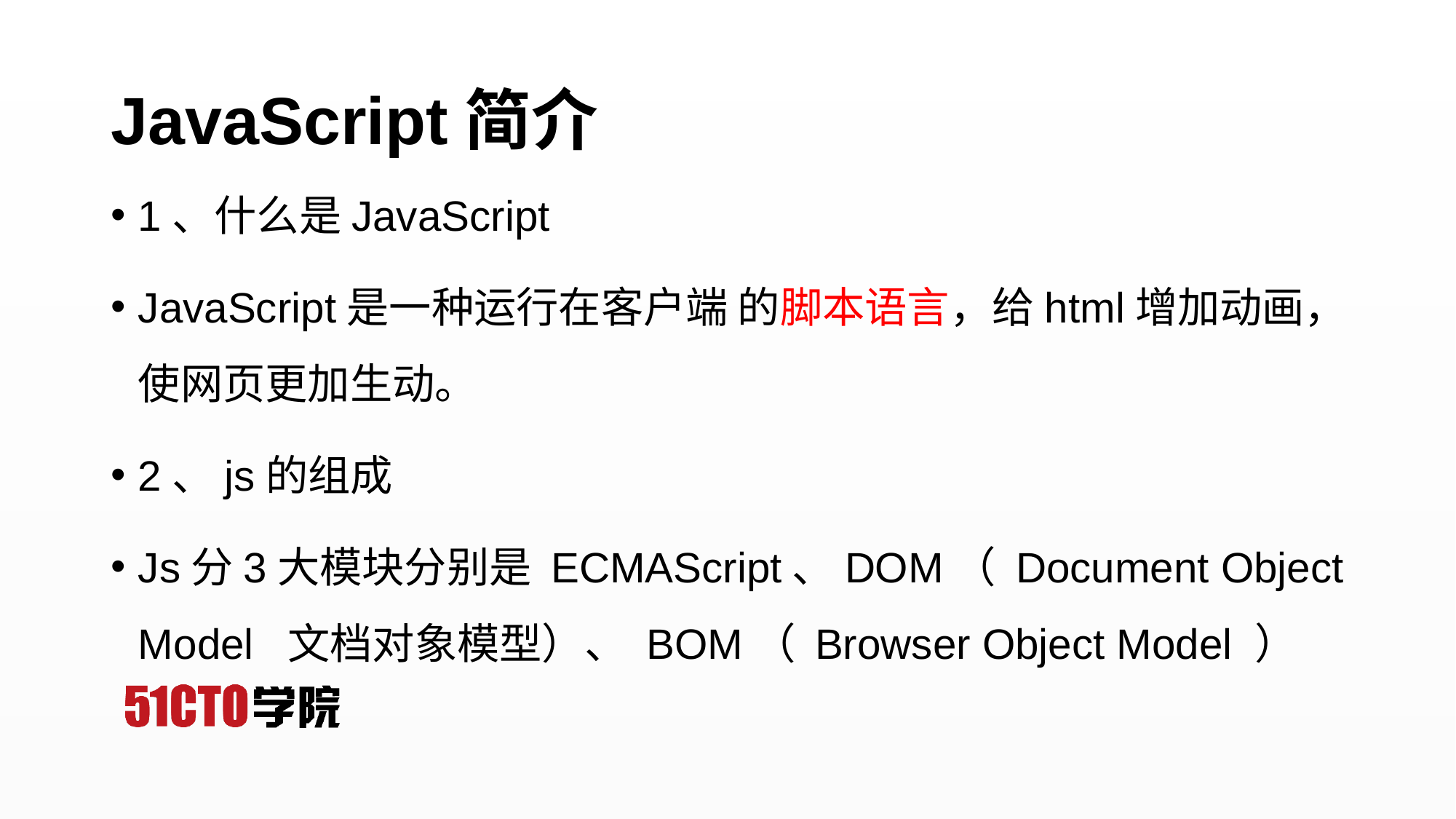

# JavaScript简介
1、什么是JavaScript
JavaScript是一种运行在客户端 的脚本语言，给html增加动画，使网页更加生动。
2、js的组成
Js分3大模块分别是 ECMAScript、DOM（ Document Object Model  文档对象模型）、 BOM（ Browser Object Model ）